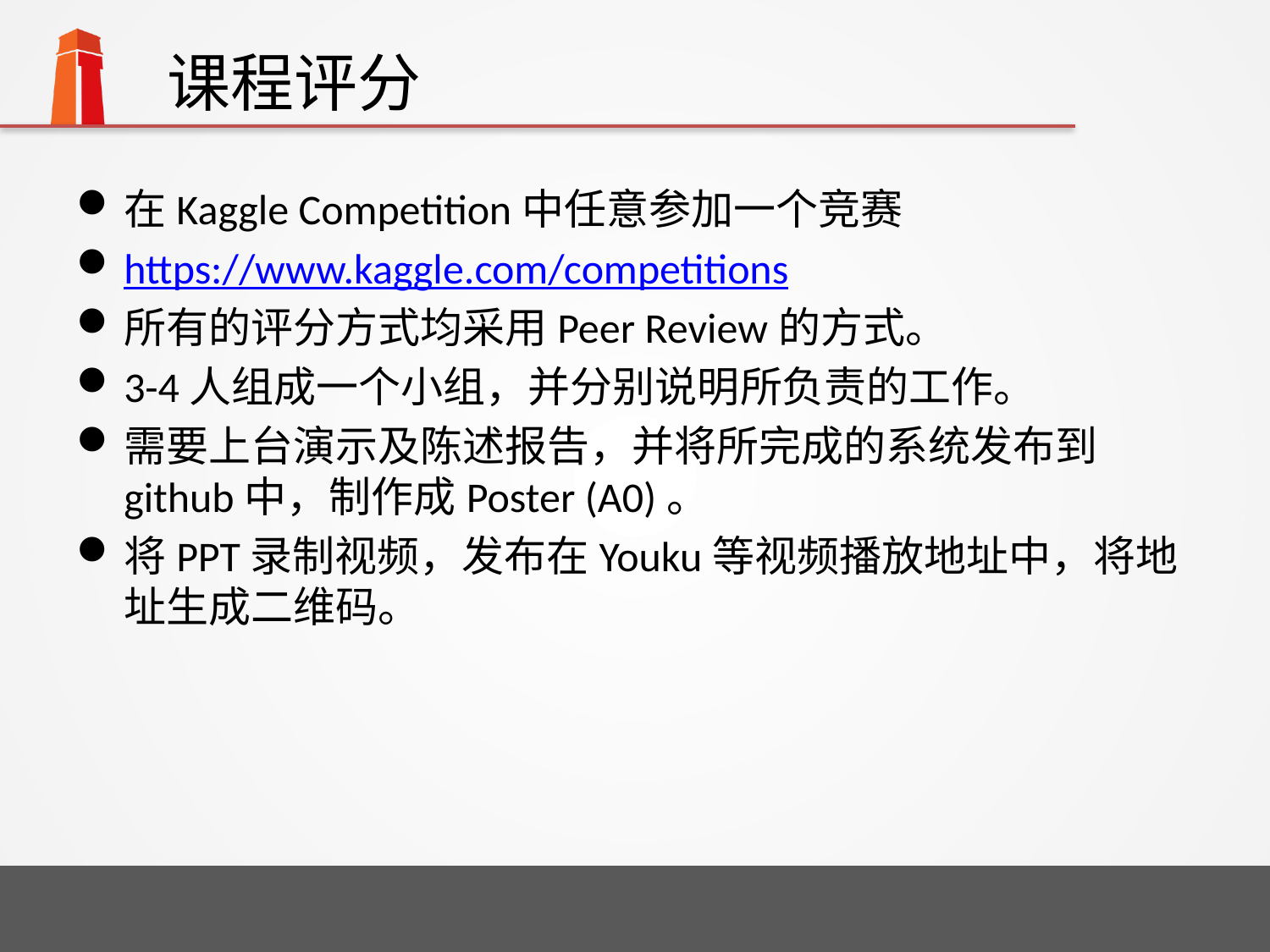

# 课程评分
在Kaggle Competition中任意参加一个竞赛
https://www.kaggle.com/competitions
所有的评分方式均采用Peer Review的方式。
3-4人组成一个小组，并分别说明所负责的工作。
需要上台演示及陈述报告，并将所完成的系统发布到github中，制作成Poster (A0)。
将PPT录制视频，发布在Youku等视频播放地址中，将地址生成二维码。